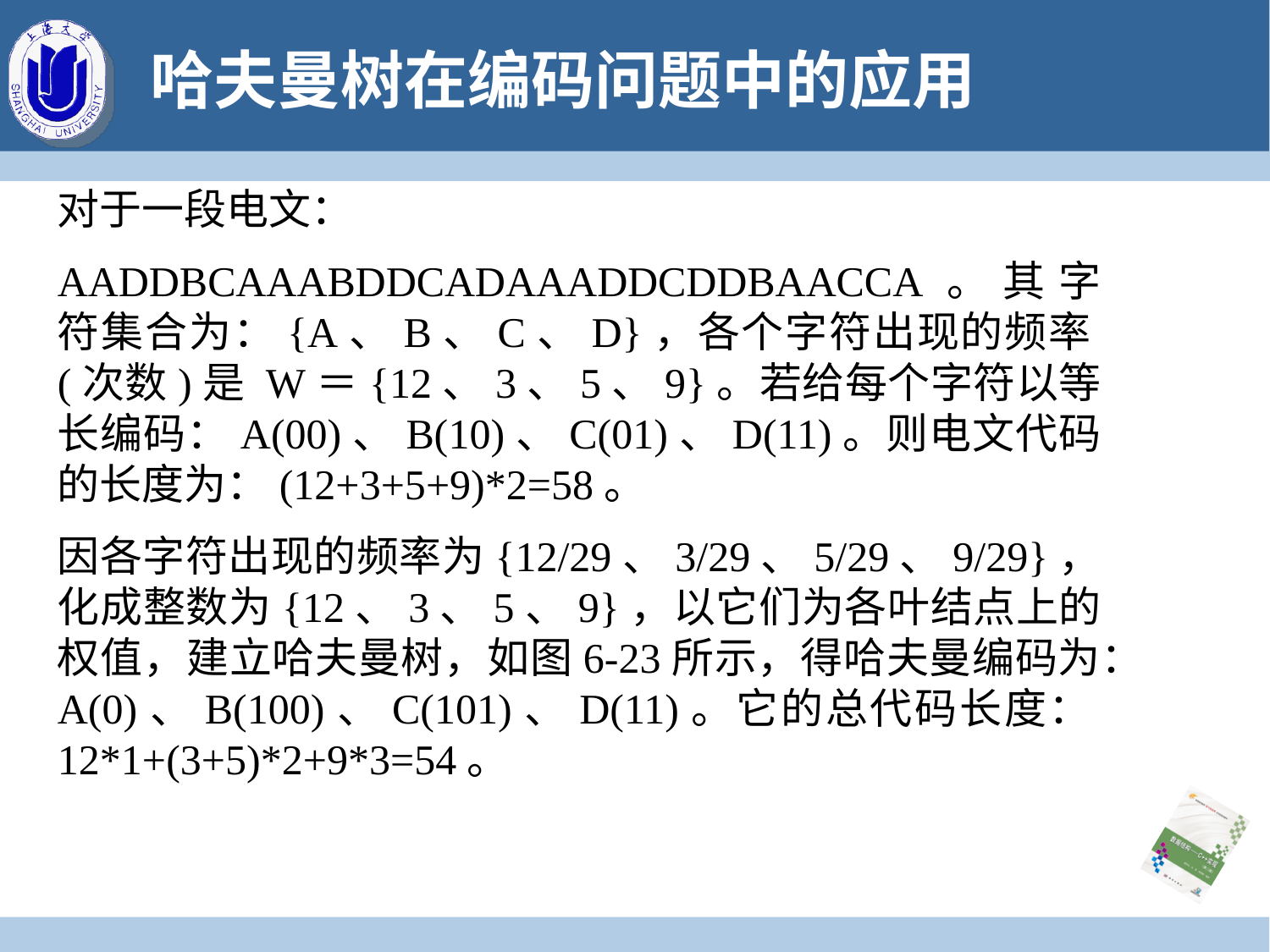

# 哈夫曼树在编码问题中的应用
对于一段电文：
AADDBCAAABDDCADAAADDCDDBAACCA。其字符集合为：{A、B、C、D}，各个字符出现的频率(次数)是 W＝{12、3、5、9}。若给每个字符以等长编码：A(00)、B(10)、C(01)、D(11)。则电文代码的长度为：(12+3+5+9)*2=58。
因各字符出现的频率为{12/29、3/29、5/29、9/29}，化成整数为{12、3、5、9}，以它们为各叶结点上的权值，建立哈夫曼树，如图6-23所示，得哈夫曼编码为：A(0)、B(100)、C(101)、D(11)。它的总代码长度：12*1+(3+5)*2+9*3=54。